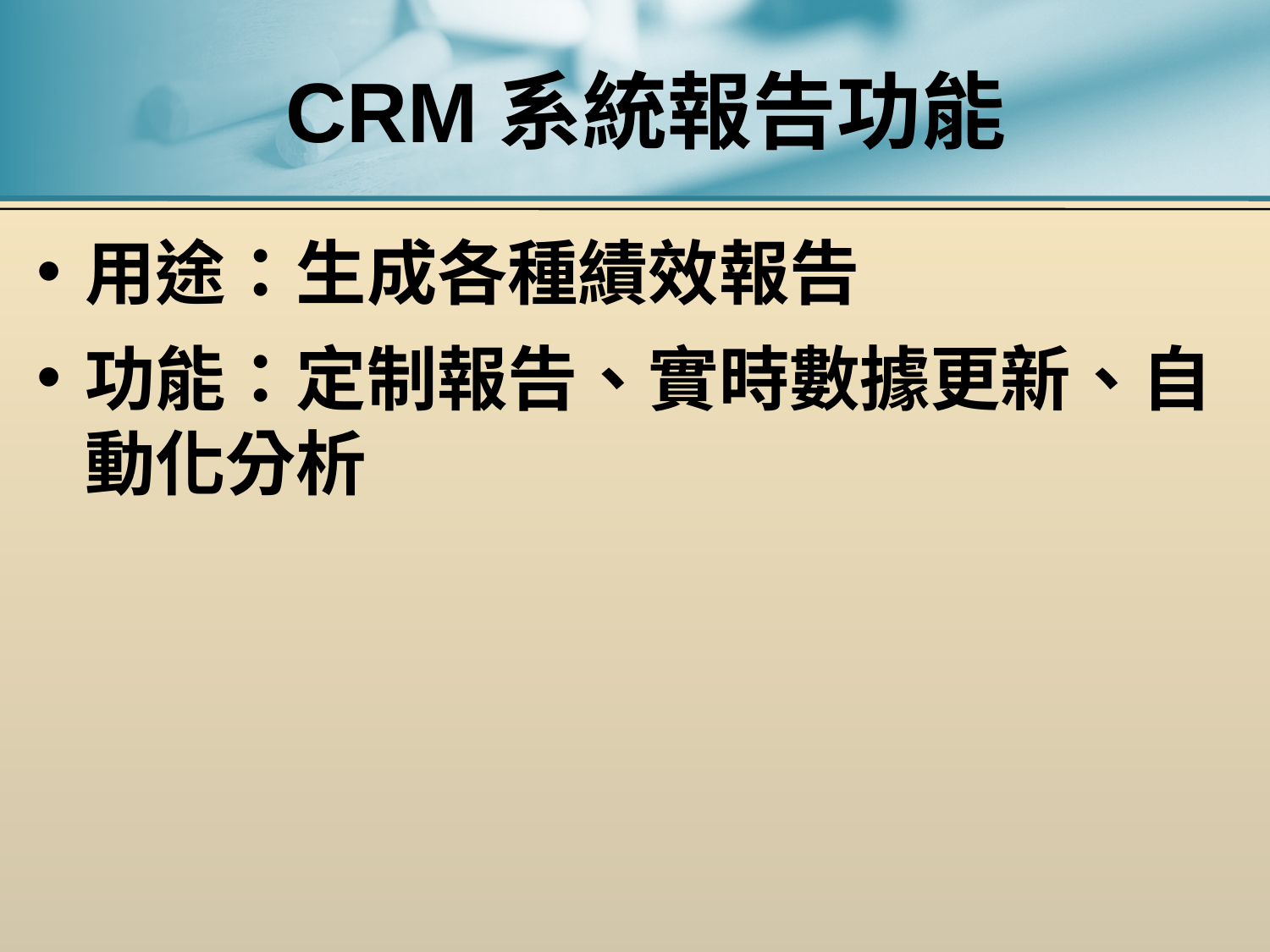

# CRM系統報告功能
用途：生成各種績效報告
功能：定制報告、實時數據更新、自動化分析